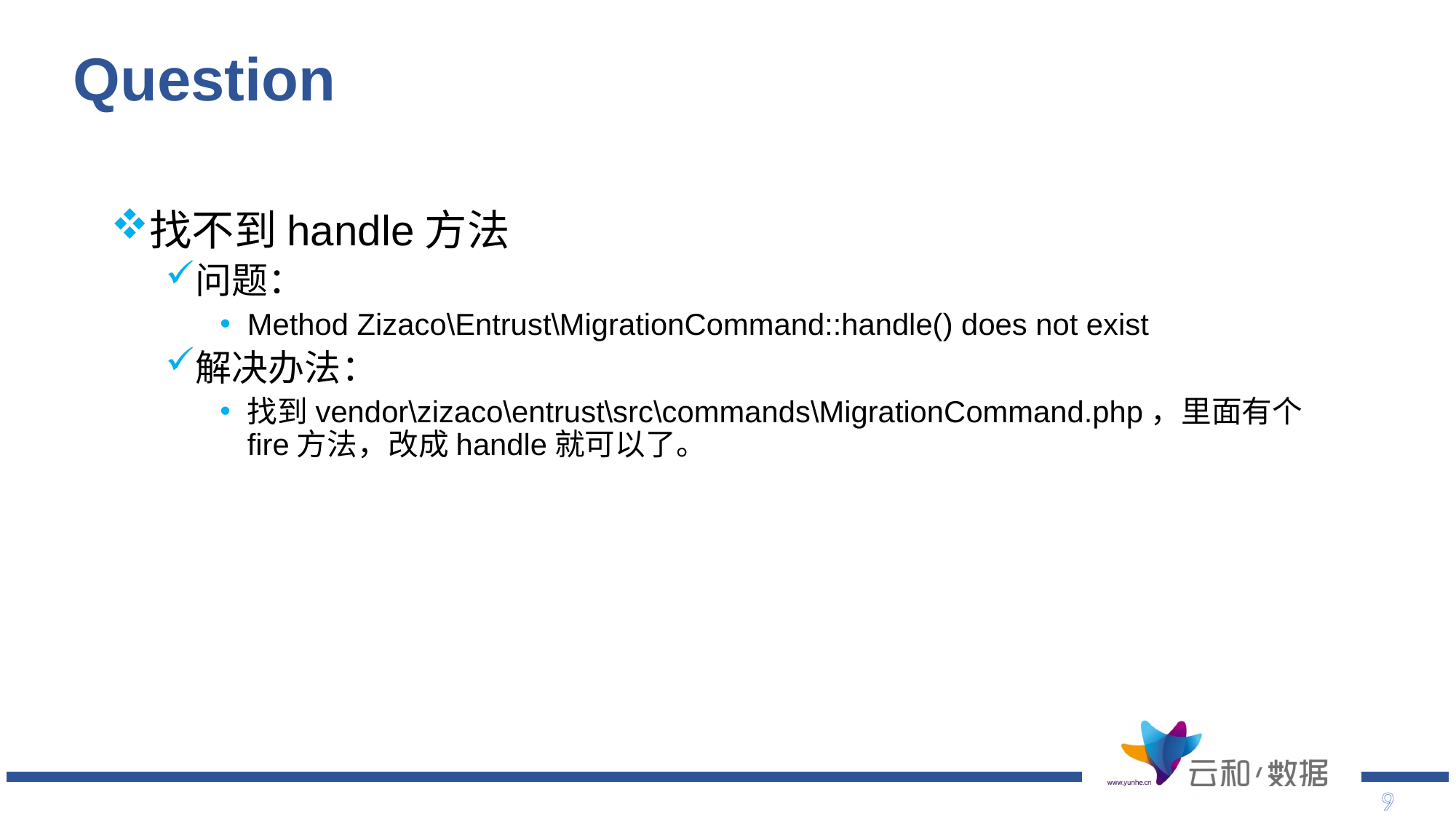

# Question

找不到handle方法
问题：
Method Zizaco\Entrust\MigrationCommand::handle() does not exist
解决办法：
找到vendor\zizaco\entrust\src\commands\MigrationCommand.php，里面有个fire方法，改成handle就可以了。